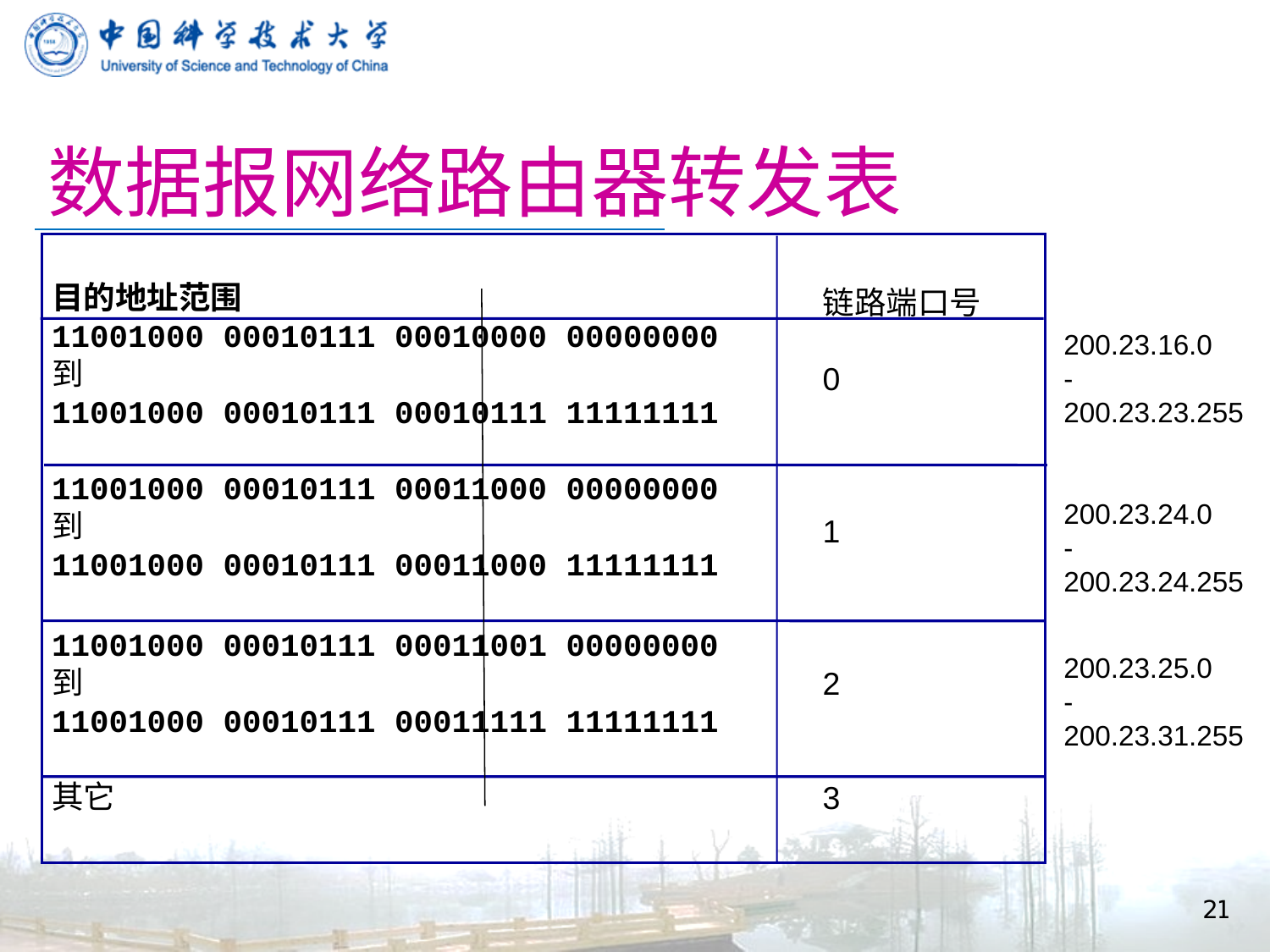

# 数据报网络路由器转发表

目的地址范围
11001000 00010111 00010000 00000000
到
11001000 00010111 00010111 11111111

11001000 00010111 00011000 00000000
到
11001000 00010111 00011000 11111111

11001000 00010111 00011001 00000000
到
11001000 00010111 00011111 11111111

其它
链路端口号

0

1

2

3

200.23.16.0
-
200.23.23.255

200.23.24.0
-
200.23.24.255

200.23.25.0
-
200.23.31.255

21